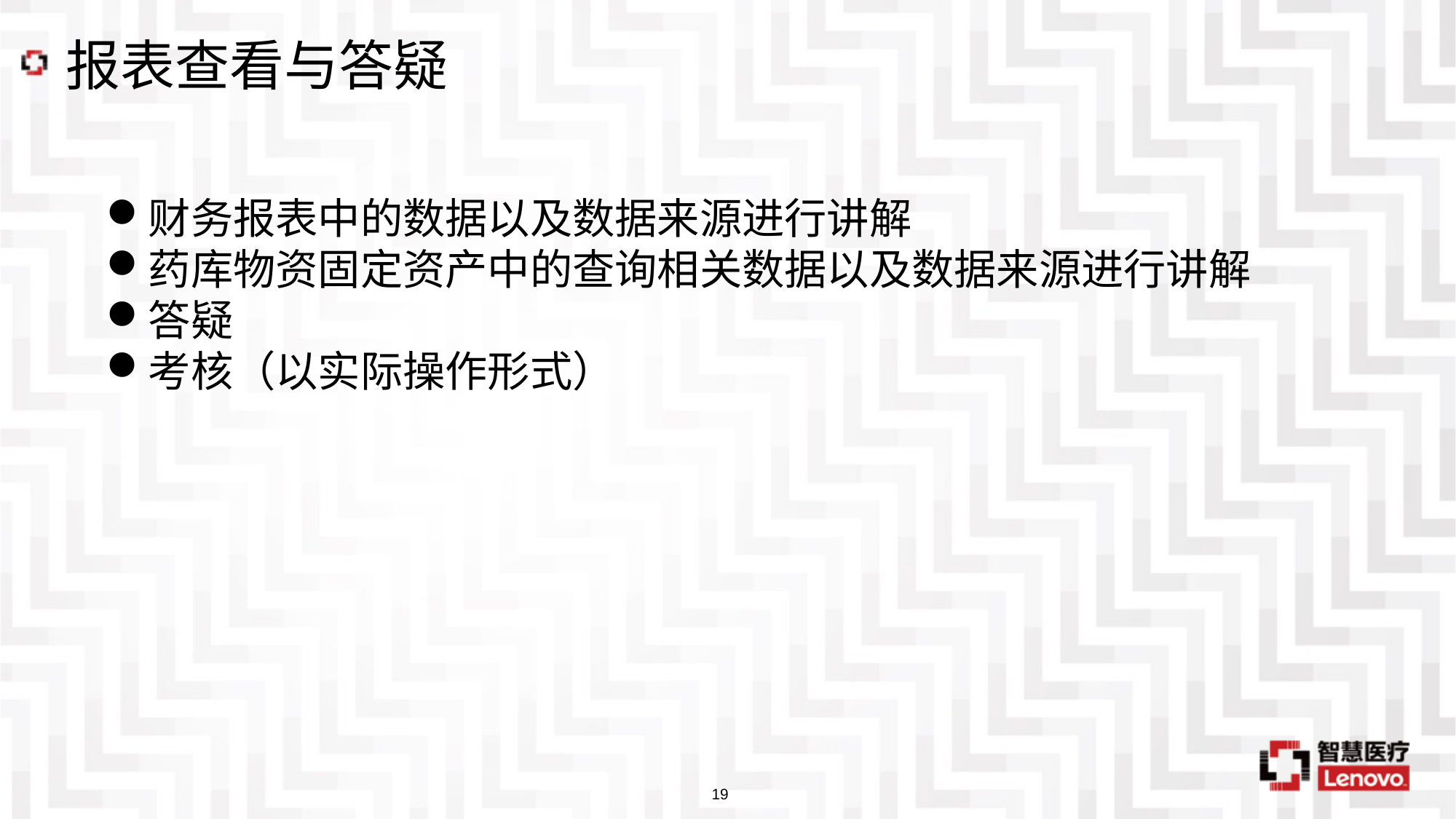

# 报表查看与答疑
财务报表中的数据以及数据来源进行讲解
药库物资固定资产中的查询相关数据以及数据来源进行讲解
答疑
考核（以实际操作形式）